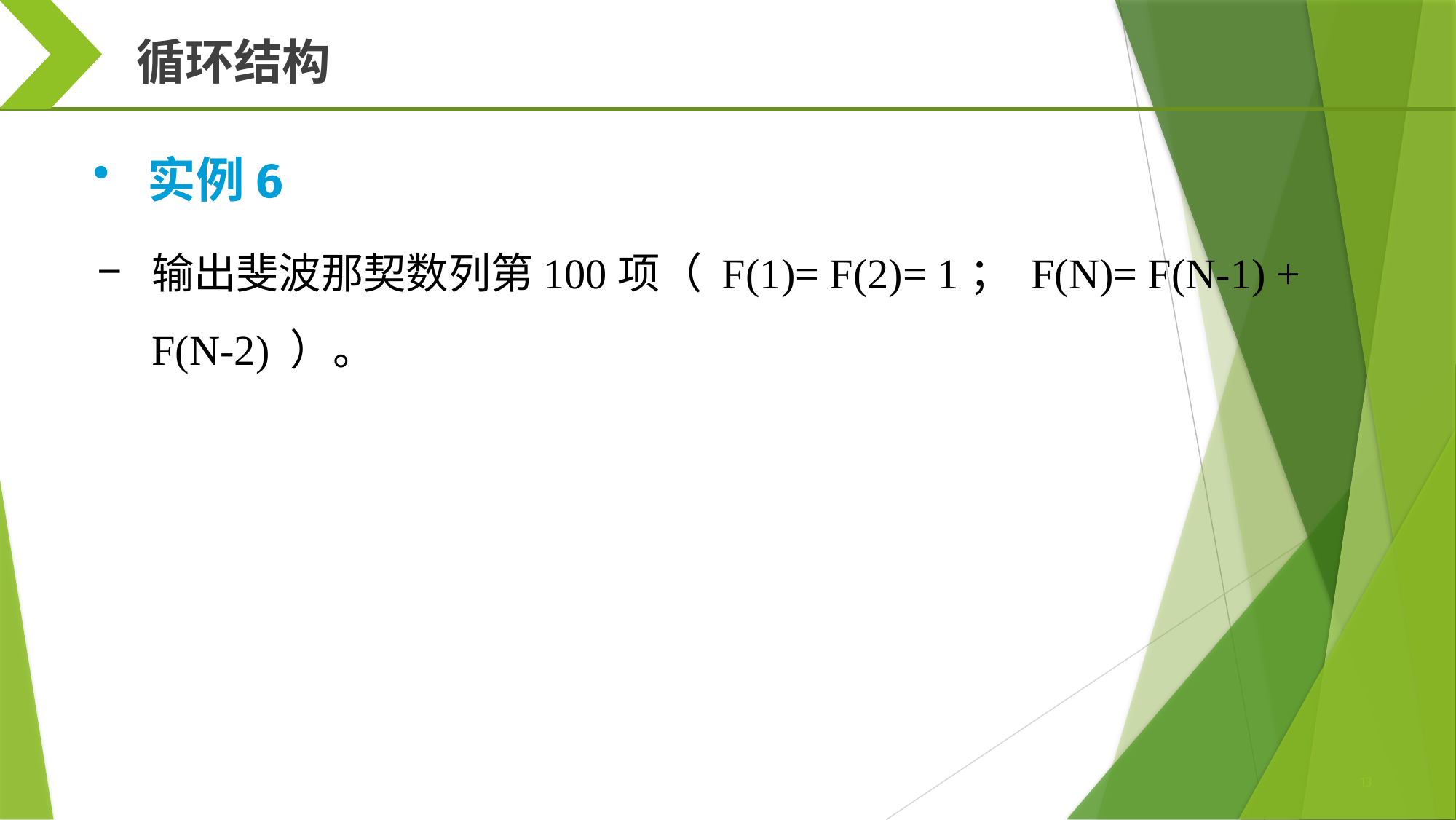

循环结构
实例6
输出斐波那契数列第100项（ F(1)= F(2)= 1； F(N)= F(N-1) + F(N-2) ）。
13